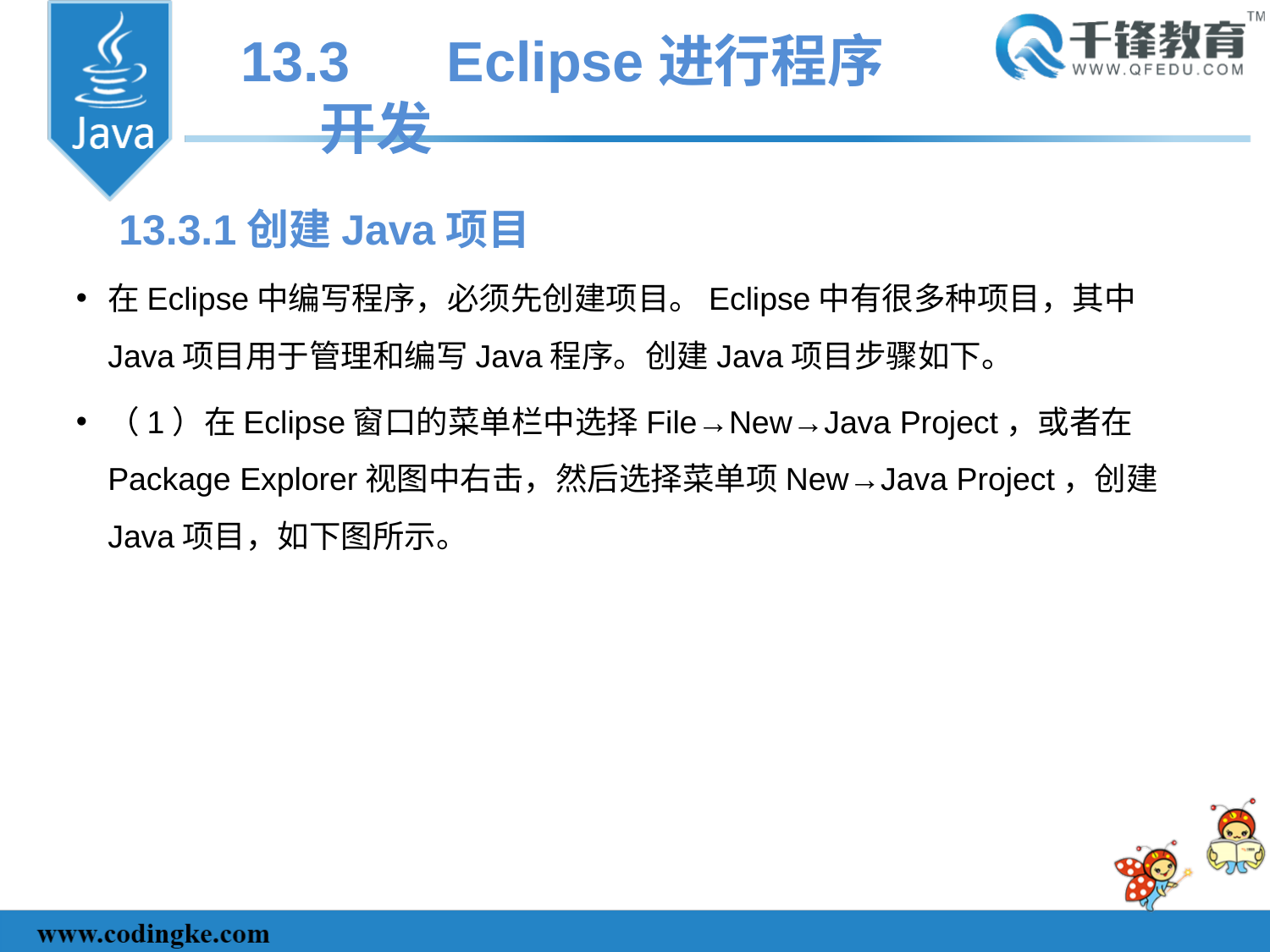

13.3	Eclipse进行程序开发
13.3.1创建Java项目

在Eclipse中编写程序，必须先创建项目。Eclipse中有很多种项目，其中Java项目用于管理和编写Java程序。创建Java项目步骤如下。
（1）在Eclipse窗口的菜单栏中选择File→New→Java Project，或者在Package Explorer视图中右击，然后选择菜单项New→Java Project，创建Java项目，如下图所示。